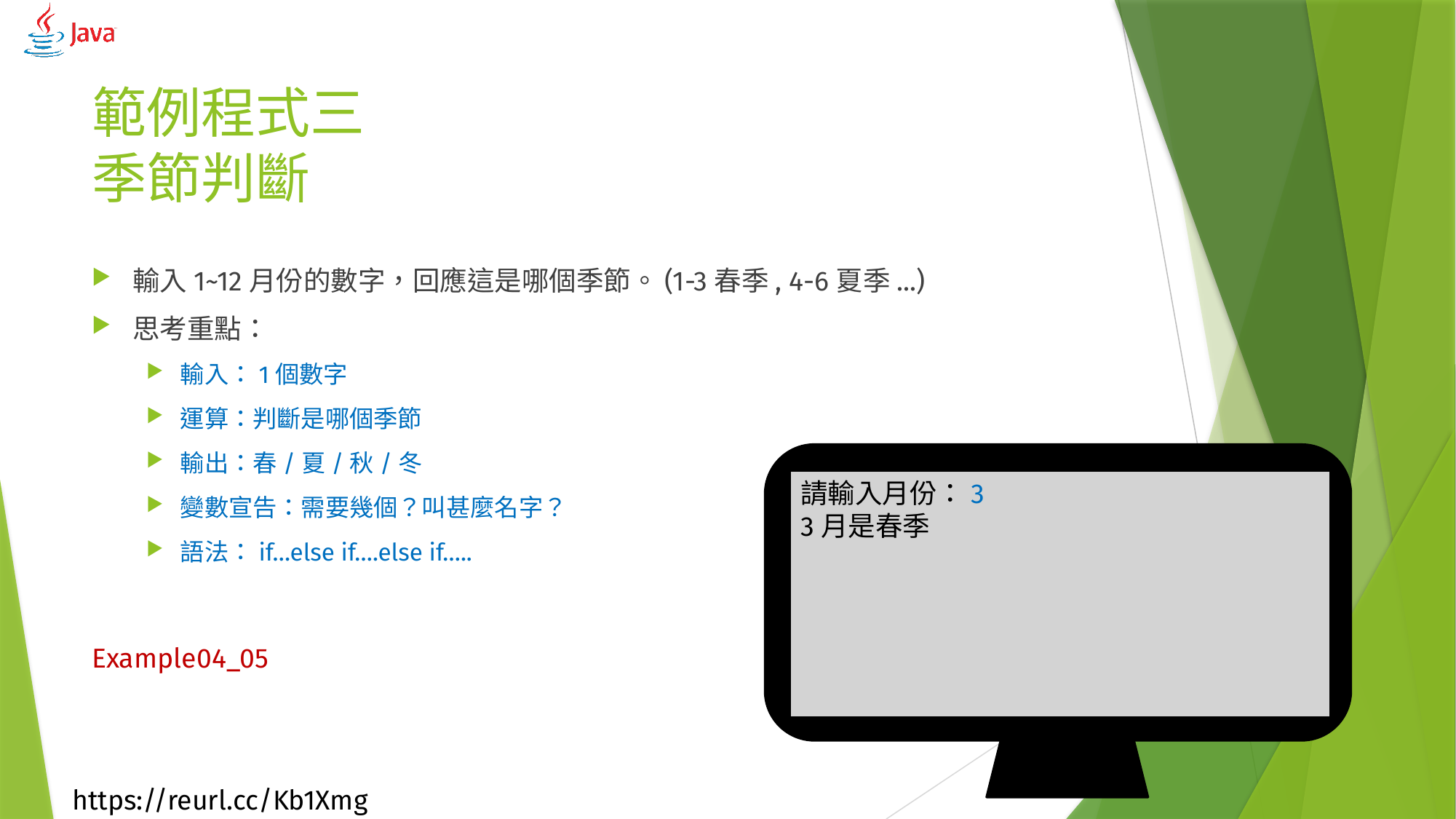

# 範例程式三 季節判斷
輸入1~12月份的數字，回應這是哪個季節。(1-3春季, 4-6夏季...)
思考重點：
輸入：1個數字
運算：判斷是哪個季節
輸出：春/夏/秋/冬
變數宣告：需要幾個？叫甚麼名字？
語法：if…else if….else if…..

請輸入月份：3
3月是春季

Example04_05